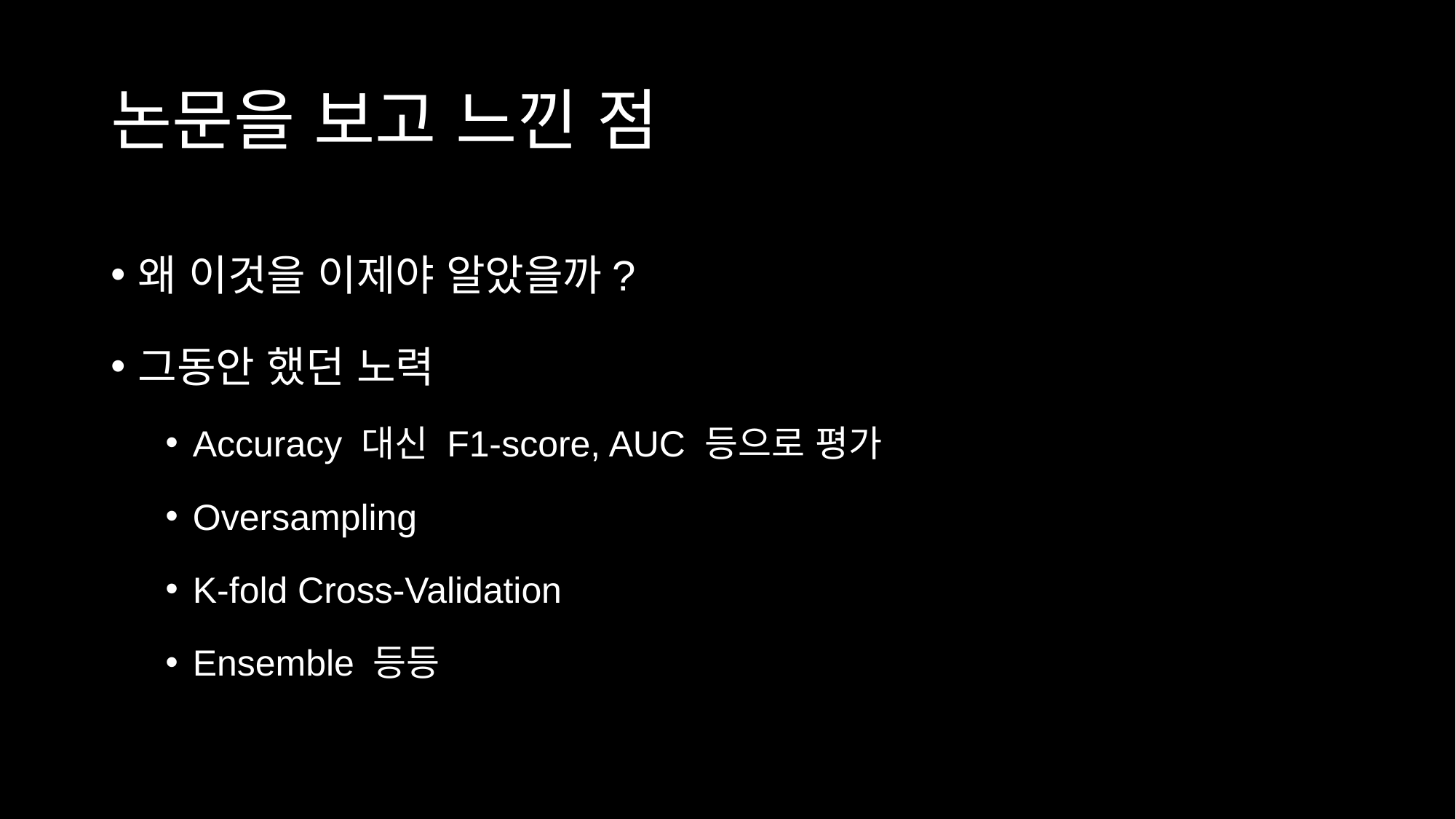

# 논문을 보고 느낀 점
왜 이것을 이제야 알았을까?
그동안 했던 노력
Accuracy 대신 F1-score, AUC 등으로 평가
Oversampling
K-fold Cross-Validation
Ensemble 등등